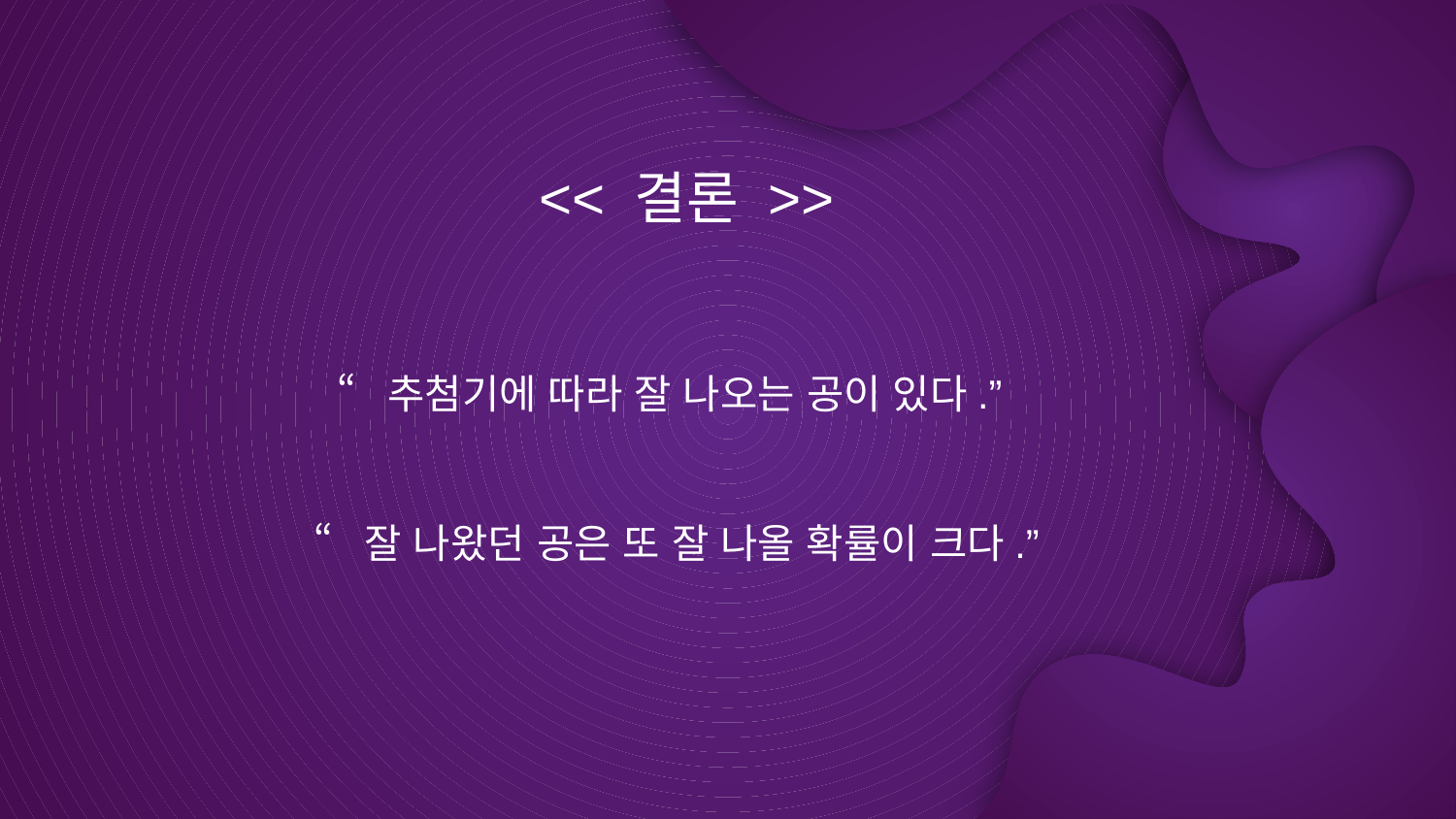

<< 결론 >>
“추첨기에 따라 잘 나오는 공이 있다.”
“잘 나왔던 공은 또 잘 나올 확률이 크다.”